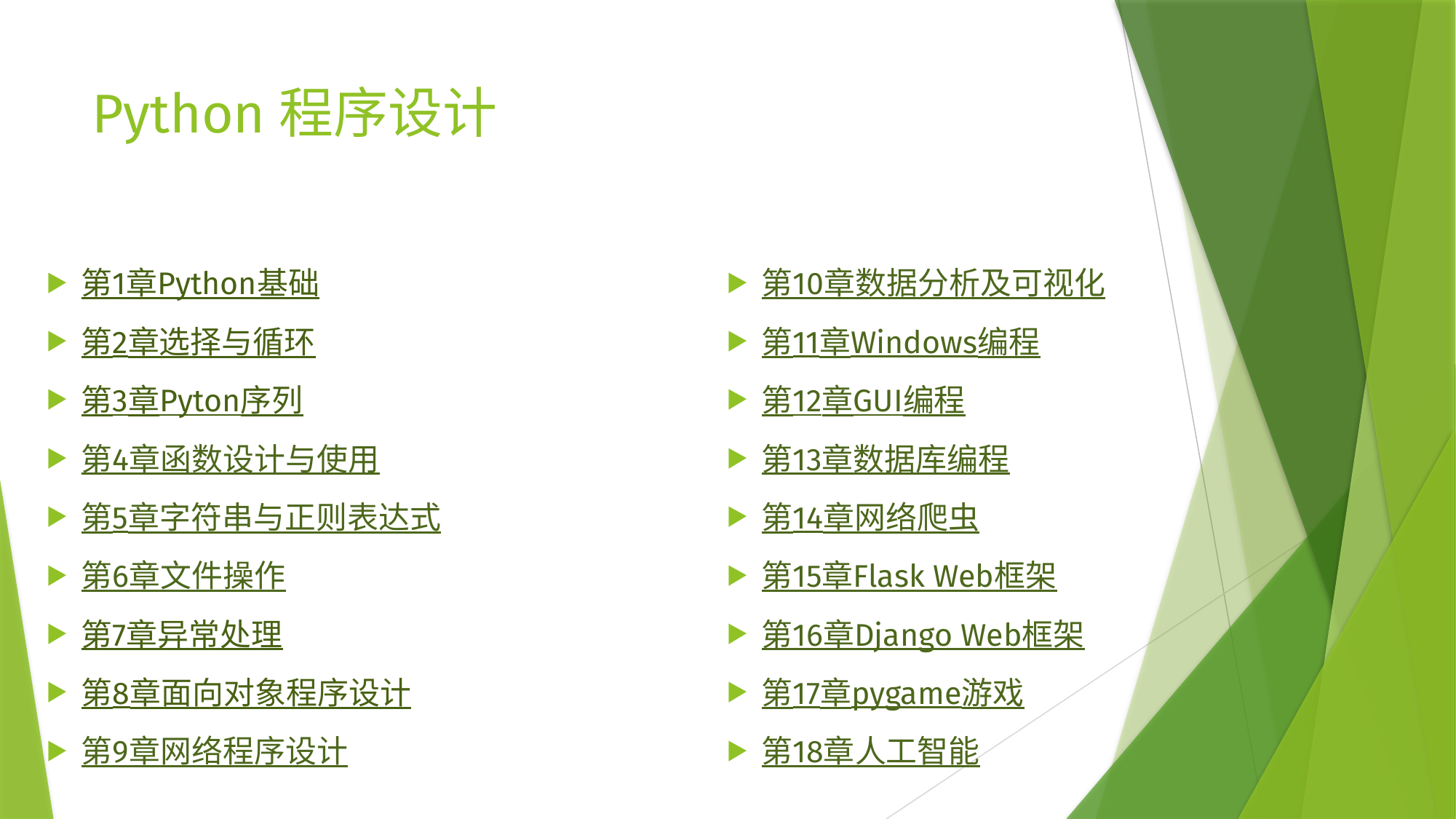

# Python程序设计
第1章	Python基础
第2章	选择与循环
第3章	Pyton序列
第4章	函数设计与使用
第5章	字符串与正则表达式
第6章	文件操作
第7章	异常处理
第8章	面向对象程序设计
第9章	网络程序设计
第10章	数据分析及可视化
第11章	Windows编程
第12章	GUI编程
第13章	数据库编程
第14章	网络爬虫
第15章	Flask Web框架
第16章	Django Web框架
第17章	pygame游戏
第18章	人工智能